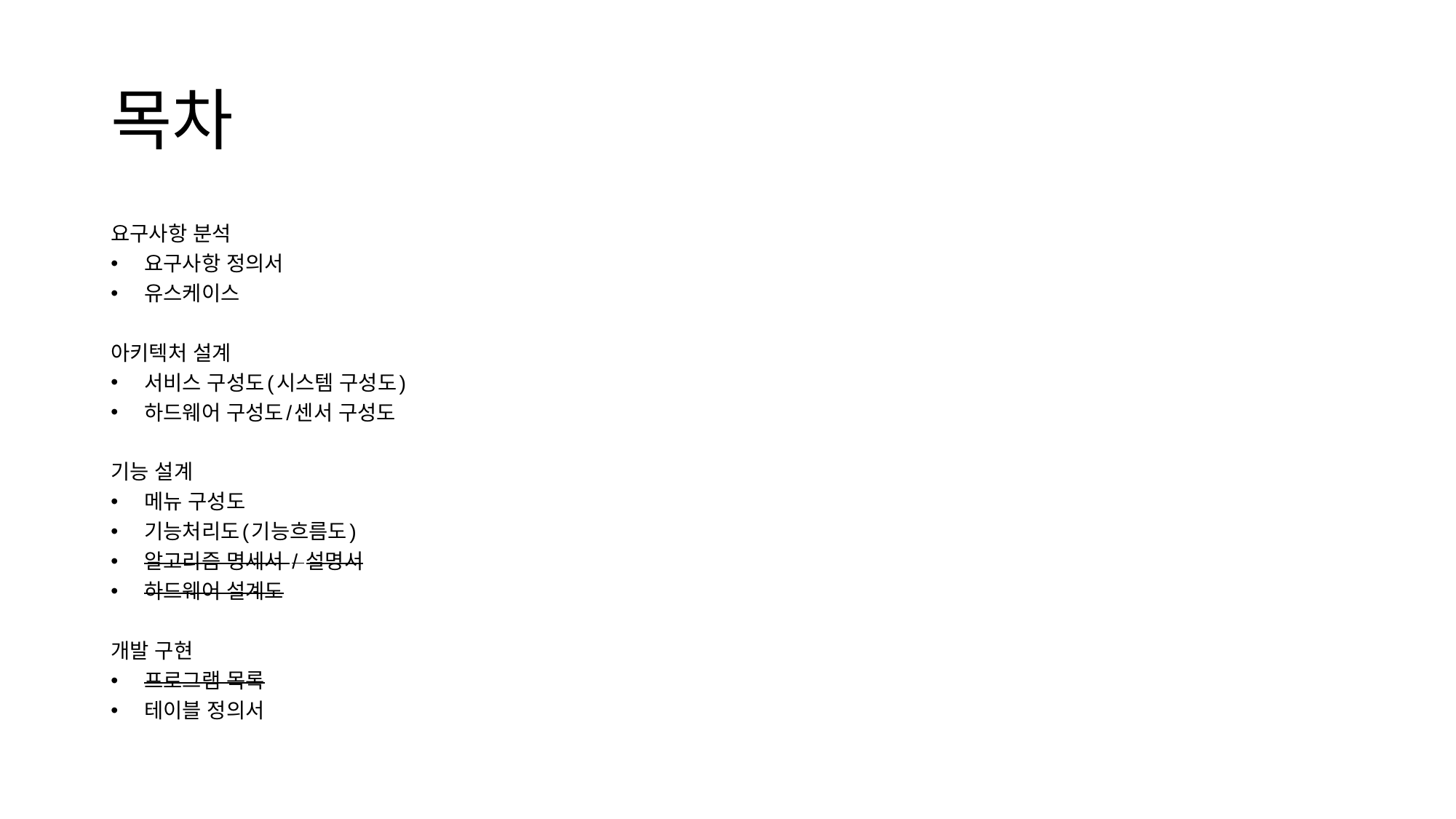

# 목차
요구사항 분석
요구사항 정의서
유스케이스

아키텍처 설계
서비스 구성도(시스템 구성도)
하드웨어 구성도/센서 구성도

기능 설계
메뉴 구성도
기능처리도(기능흐름도)
알고리즘 명세서 / 설명서
하드웨어 설계도

개발 구현
프로그램 목록
테이블 정의서